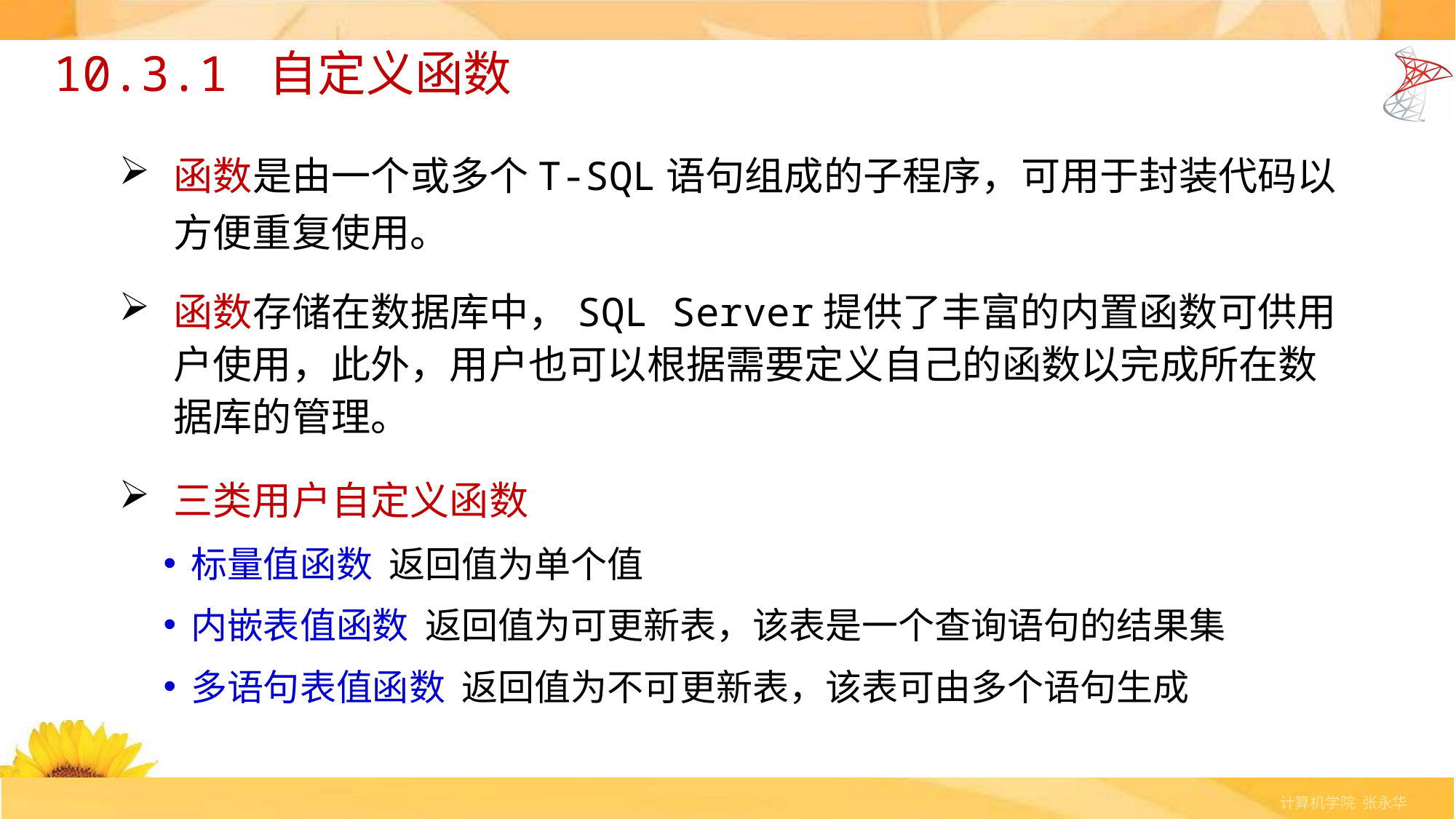

# 10.3.1 自定义函数
函数是由一个或多个T-SQL语句组成的子程序，可用于封装代码以方便重复使用。
函数存储在数据库中，SQL Server提供了丰富的内置函数可供用户使用，此外，用户也可以根据需要定义自己的函数以完成所在数据库的管理。
三类用户自定义函数
标量值函数  返回值为单个值
内嵌表值函数  返回值为可更新表，该表是一个查询语句的结果集
多语句表值函数  返回值为不可更新表，该表可由多个语句生成